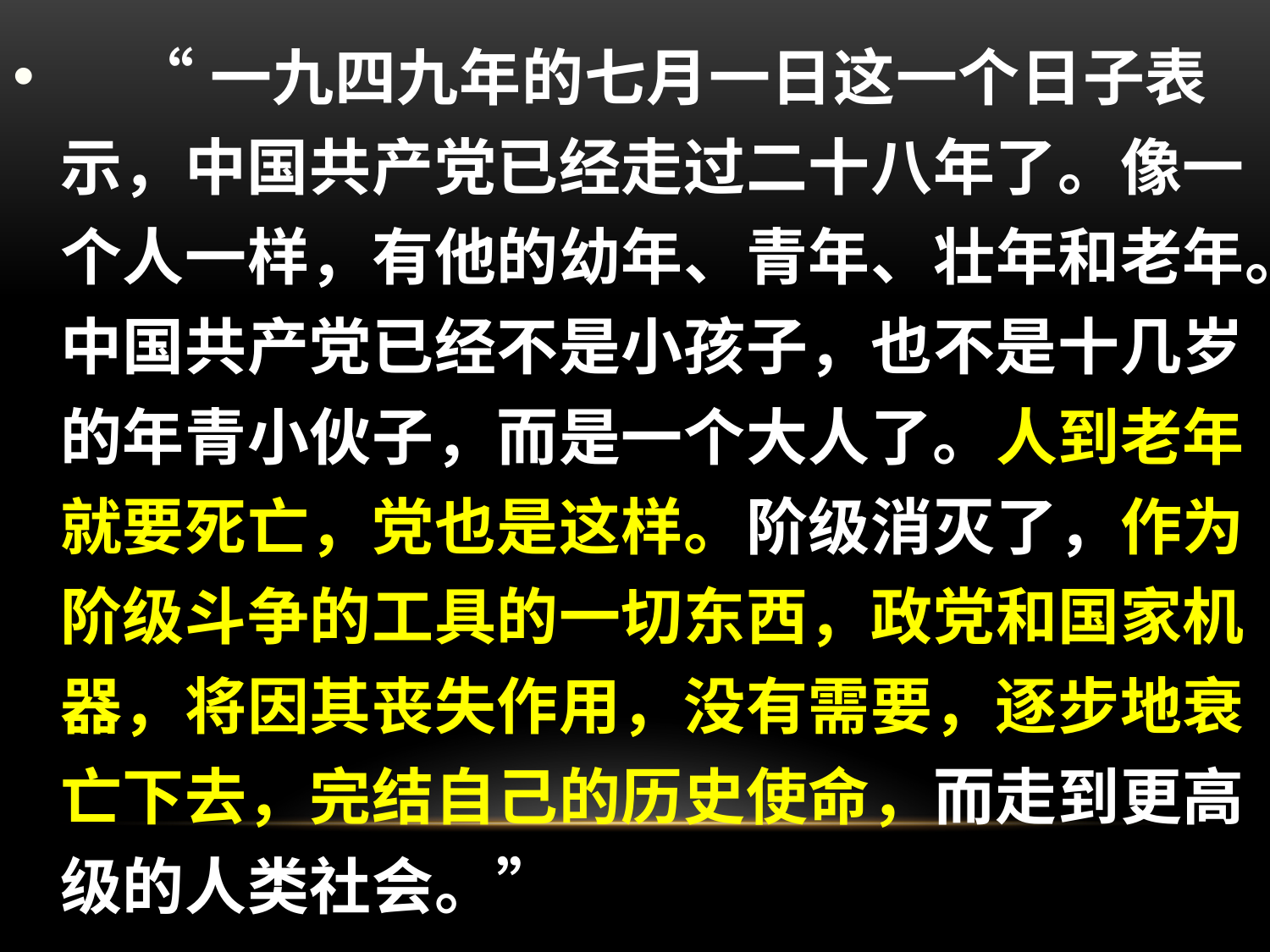

“一九四九年的七月一日这一个日子表示，中国共产党已经走过二十八年了。像一个人一样，有他的幼年、青年、壮年和老年。中国共产党已经不是小孩子，也不是十几岁的年青小伙子，而是一个大人了。人到老年就要死亡，党也是这样。阶级消灭了，作为阶级斗争的工具的一切东西，政党和国家机器，将因其丧失作用，没有需要，逐步地衰亡下去，完结自己的历史使命，而走到更高级的人类社会。”